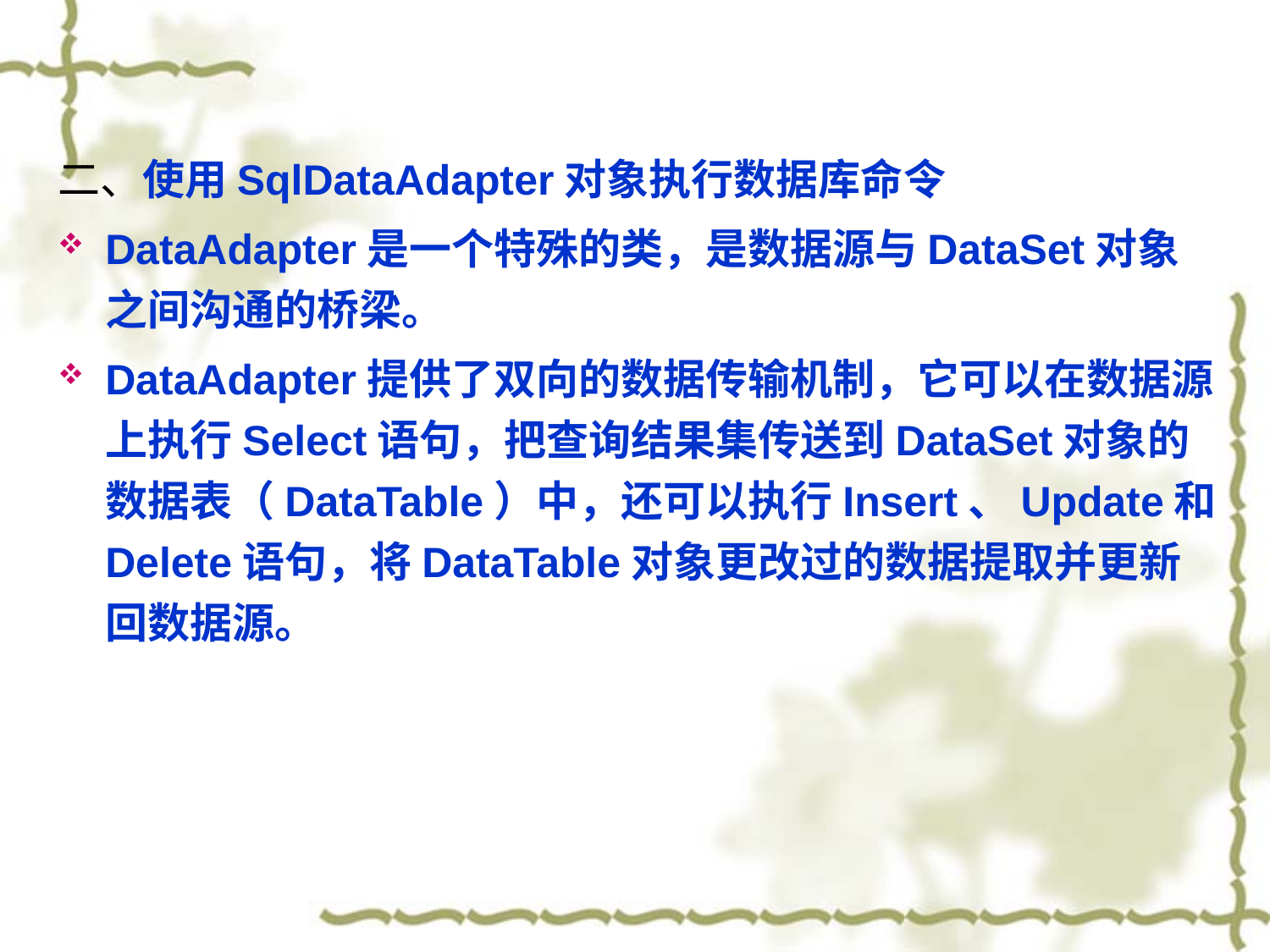

二、使用SqlDataAdapter对象执行数据库命令
DataAdapter是一个特殊的类，是数据源与DataSet对象之间沟通的桥梁。
DataAdapter提供了双向的数据传输机制，它可以在数据源上执行Select语句，把查询结果集传送到DataSet对象的数据表（DataTable）中，还可以执行Insert、Update和Delete语句，将DataTable对象更改过的数据提取并更新回数据源。